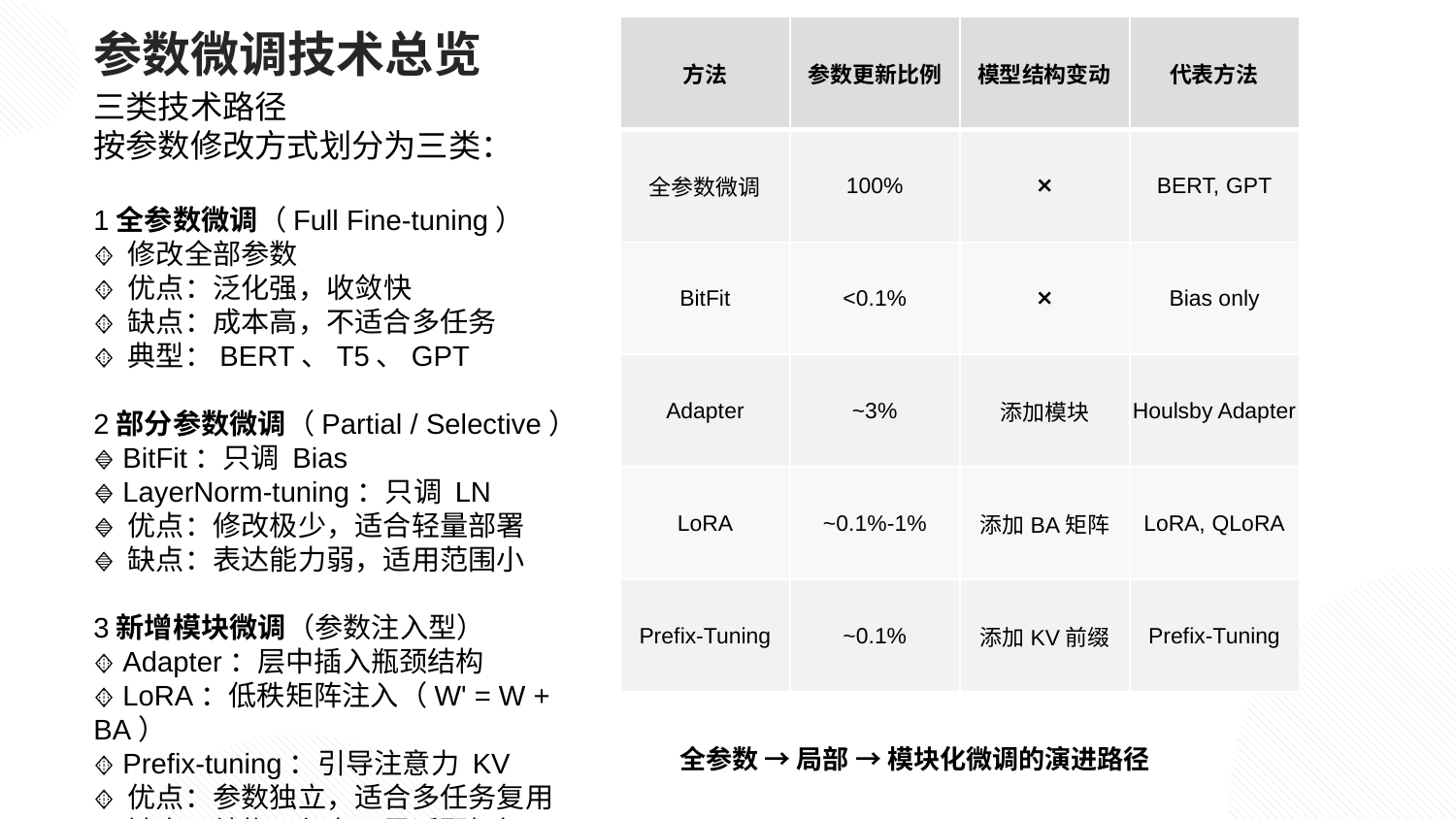

参数微调技术总览
| 方法 | 参数更新比例 | 模型结构变动 | 代表方法 |
| --- | --- | --- | --- |
| 全参数微调 | 100% | ❌ | BERT, GPT |
| BitFit | <0.1% | ❌ | Bias only |
| Adapter | ~3% | 添加模块 | Houlsby Adapter |
| LoRA | ~0.1%-1% | 添加BA矩阵 | LoRA, QLoRA |
| Prefix-Tuning | ~0.1% | 添加KV前缀 | Prefix-Tuning |
三类技术路径
按参数修改方式划分为三类：

1️全参数微调（Full Fine-tuning）
🔸 修改全部参数
🔸 优点：泛化强，收敛快
🔸 缺点：成本高，不适合多任务
🔸 典型：BERT、T5、GPT

2️部分参数微调（Partial / Selective）
🔹 BitFit：只调 Bias
🔹 LayerNorm-tuning：只调 LN
🔹 优点：修改极少，适合轻量部署
🔹 缺点：表达能力弱，适用范围小

3️新增模块微调（参数注入型）
🔸 Adapter：层中插入瓶颈结构
🔸 LoRA：低秩矩阵注入（W' = W + BA）
🔸 Prefix-tuning：引导注意力 KV
🔸 优点：参数独立，适合多任务复用
🔸 缺点：结构更复杂，需适配框架

全参数 → 局部 → 模块化微调的演进路径